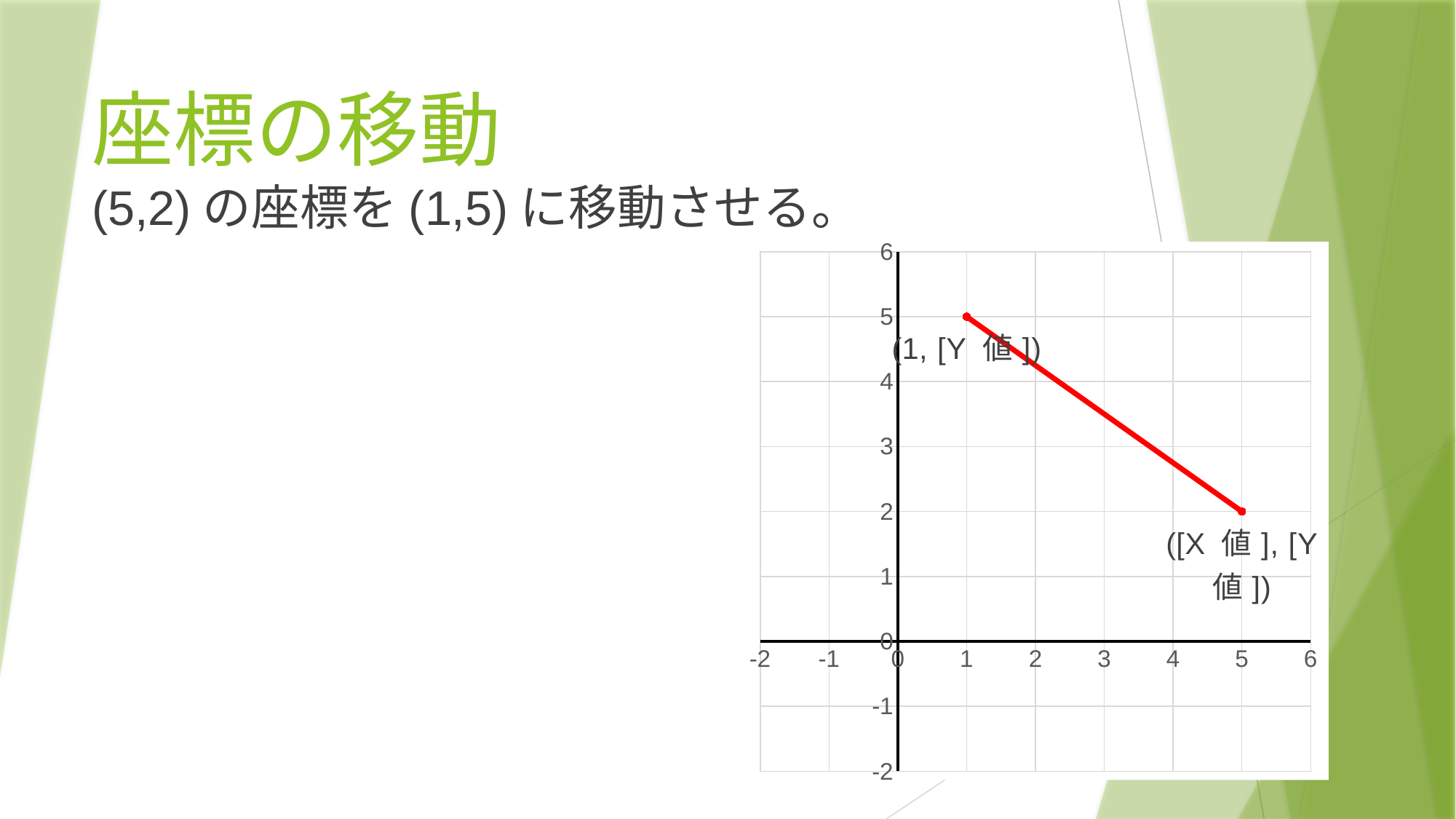

# 座標の移動
(5,2)の座標を(1,5)に移動させる。

X座標　1-5 = -4
Y座標　5-2 = 3

移動量=(-4, 3)

座標の移動量をベクトルと呼ぶ

### Chart

| Category | Yの値 |
|---|---|